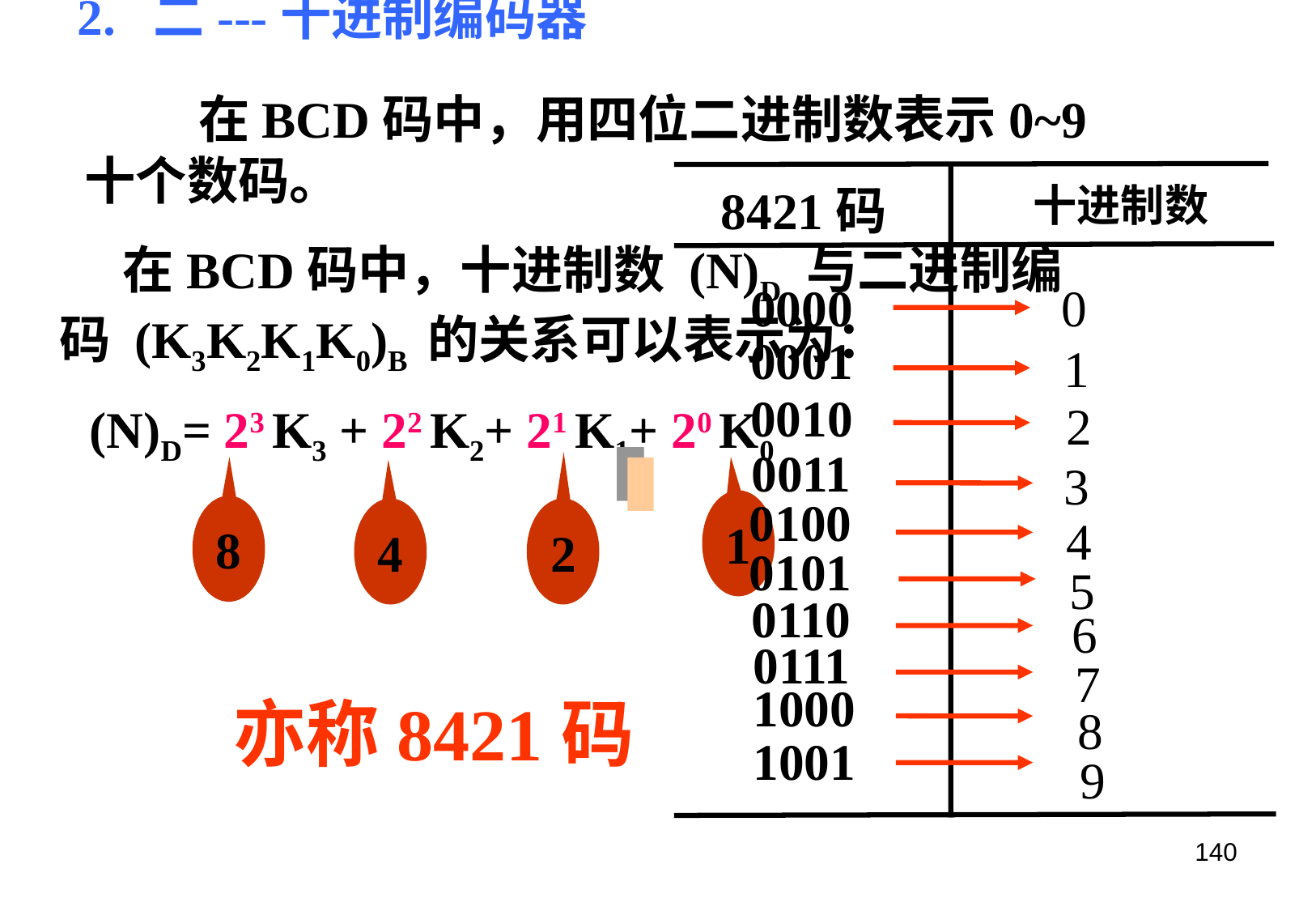

2.  二---十进制编码器
在BCD码中，用四位二进制数表示0~9十个数码。

8421码

0000

0001

0010

0011

0100

0101

0110

0111
1000

1001

十进制数
在BCD码中，十进制数 (N)D 与二进制编码 (K3K2K1K0)B 的关系可以表示为：
0

1
2
3
4
5
6

7
8
9
(N)D= 23 K3 + 22 K2+ 21 K1+ 20 K0
1
8
4
2
亦称8421码
140